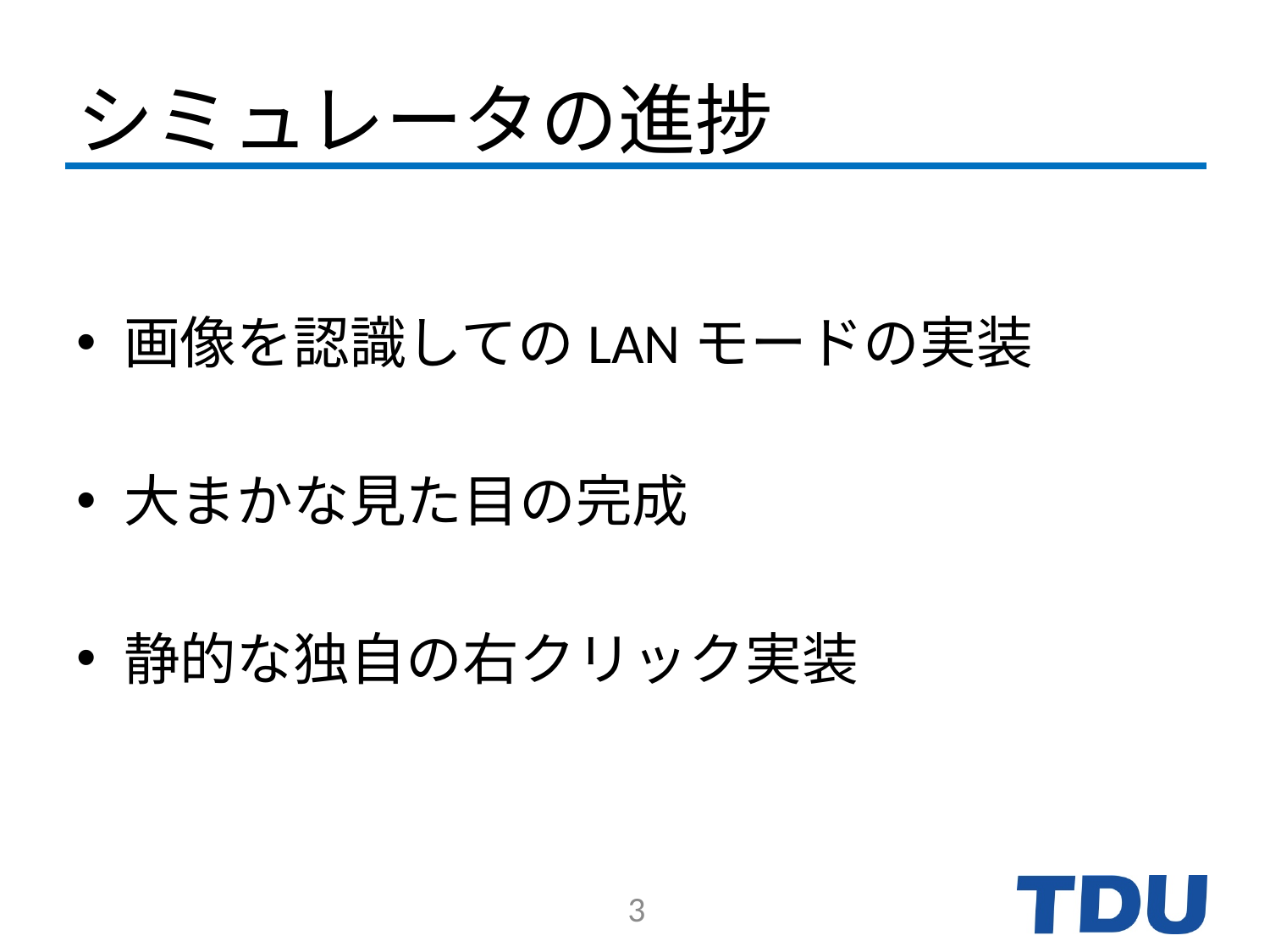

# シミュレータの進捗

画像を認識してのLANモードの実装

大まかな見た目の完成

静的な独自の右クリック実装

3